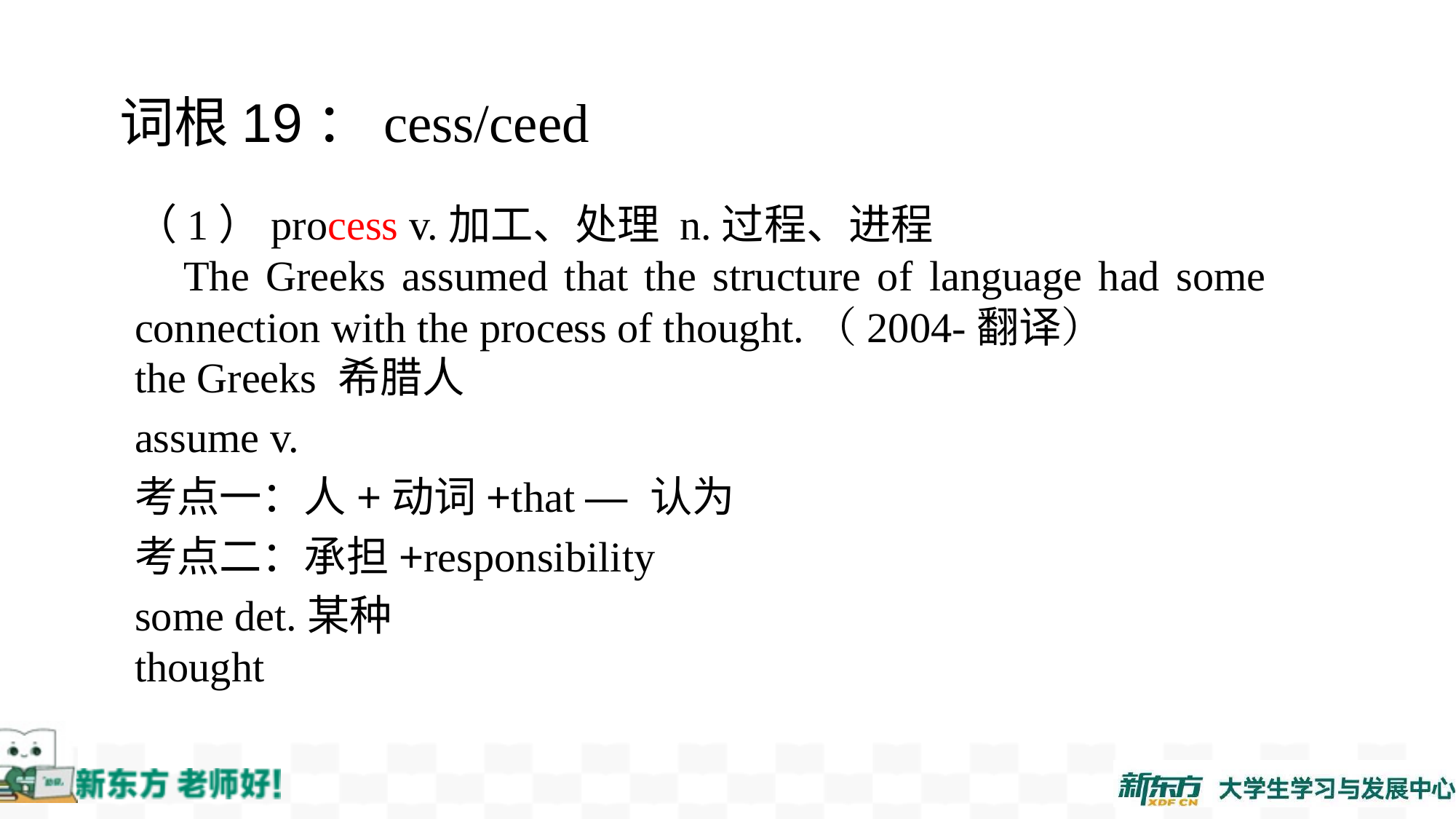

词根19：cess/ceed
（1）process v.加工、处理 n.过程、进程
   The Greeks assumed that the structure of language had some connection with the process of thought.（2004-翻译）
the Greeks 希腊人
assume v.
考点一：人+动词+that — 认为
考点二：承担+responsibility
some det.某种
thought